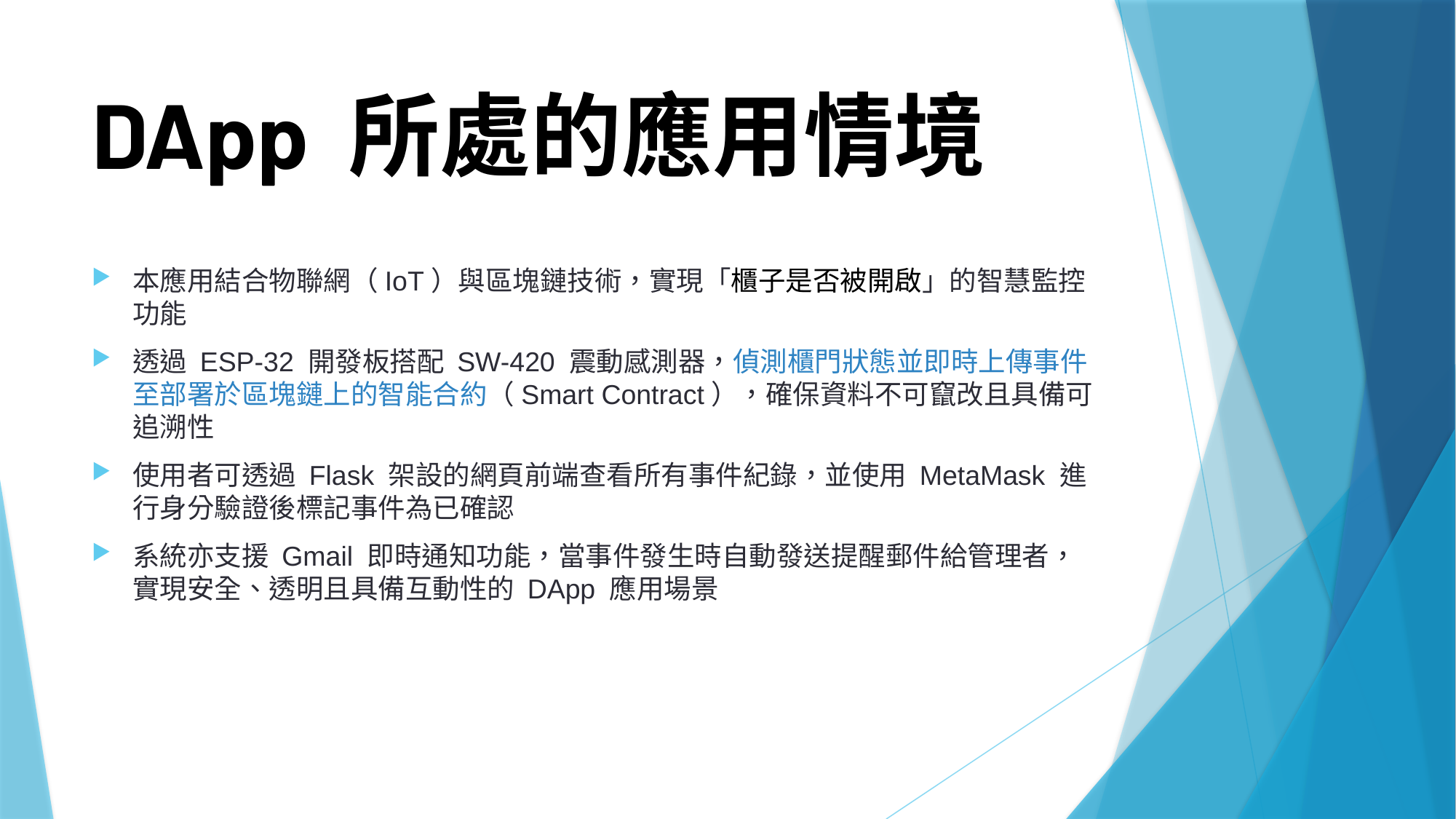

# DApp 所處的應用情境
本應用結合物聯網（IoT）與區塊鏈技術，實現「櫃子是否被開啟」的智慧監控功能
透過 ESP-32 開發板搭配 SW-420 震動感測器，偵測櫃門狀態並即時上傳事件至部署於區塊鏈上的智能合約（Smart Contract），確保資料不可竄改且具備可追溯性
使用者可透過 Flask 架設的網頁前端查看所有事件紀錄，並使用 MetaMask 進行身分驗證後標記事件為已確認
系統亦支援 Gmail 即時通知功能，當事件發生時自動發送提醒郵件給管理者，實現安全、透明且具備互動性的 DApp 應用場景